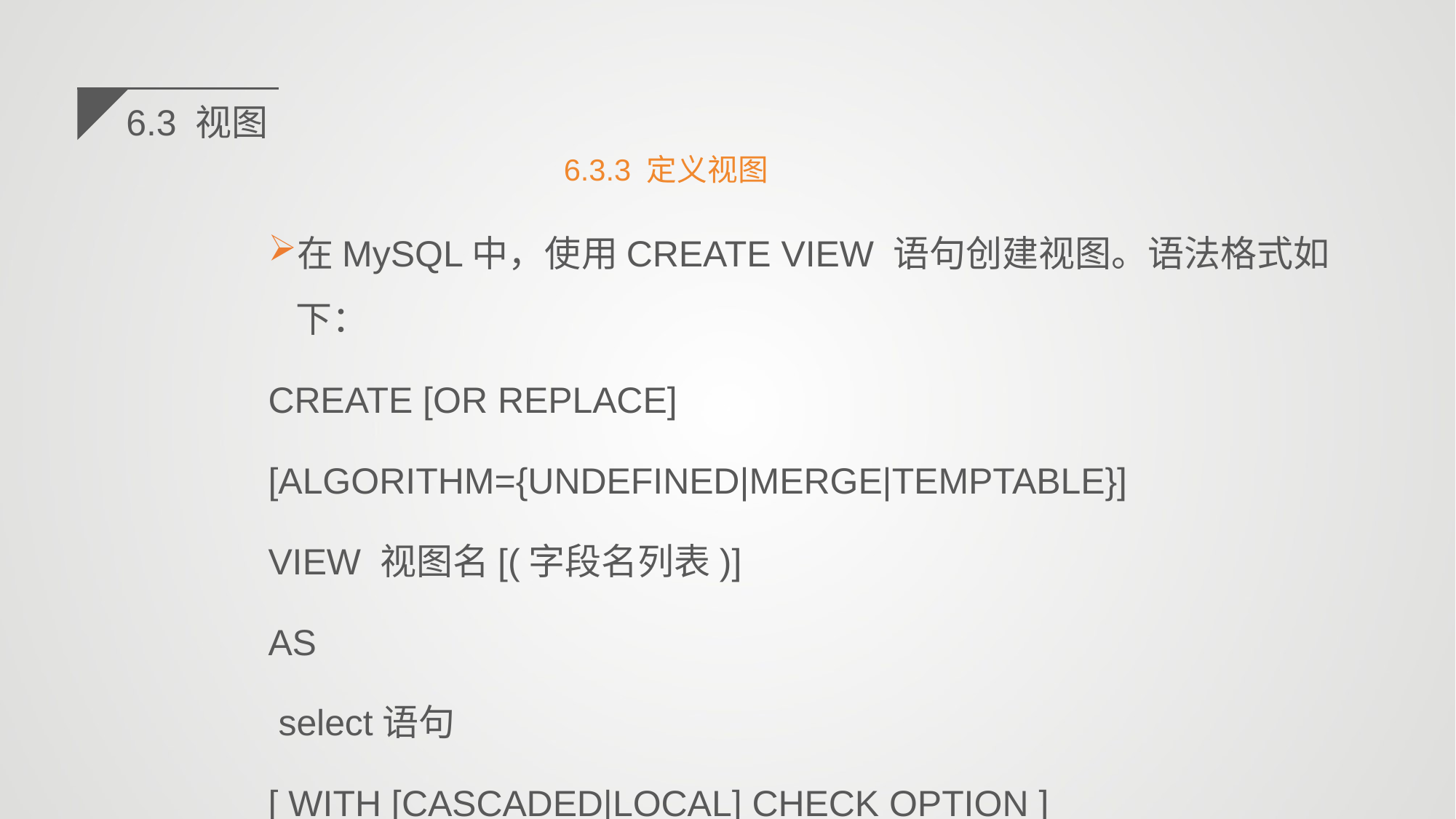

6.3 视图

6.3.3 定义视图
在MySQL中，使用CREATE VIEW 语句创建视图。语法格式如下：
CREATE [OR REPLACE]
[ALGORITHM={UNDEFINED|MERGE|TEMPTABLE}]
VIEW 视图名[(字段名列表)]
AS
 select语句
[ WITH [CASCADED|LOCAL] CHECK OPTION ]